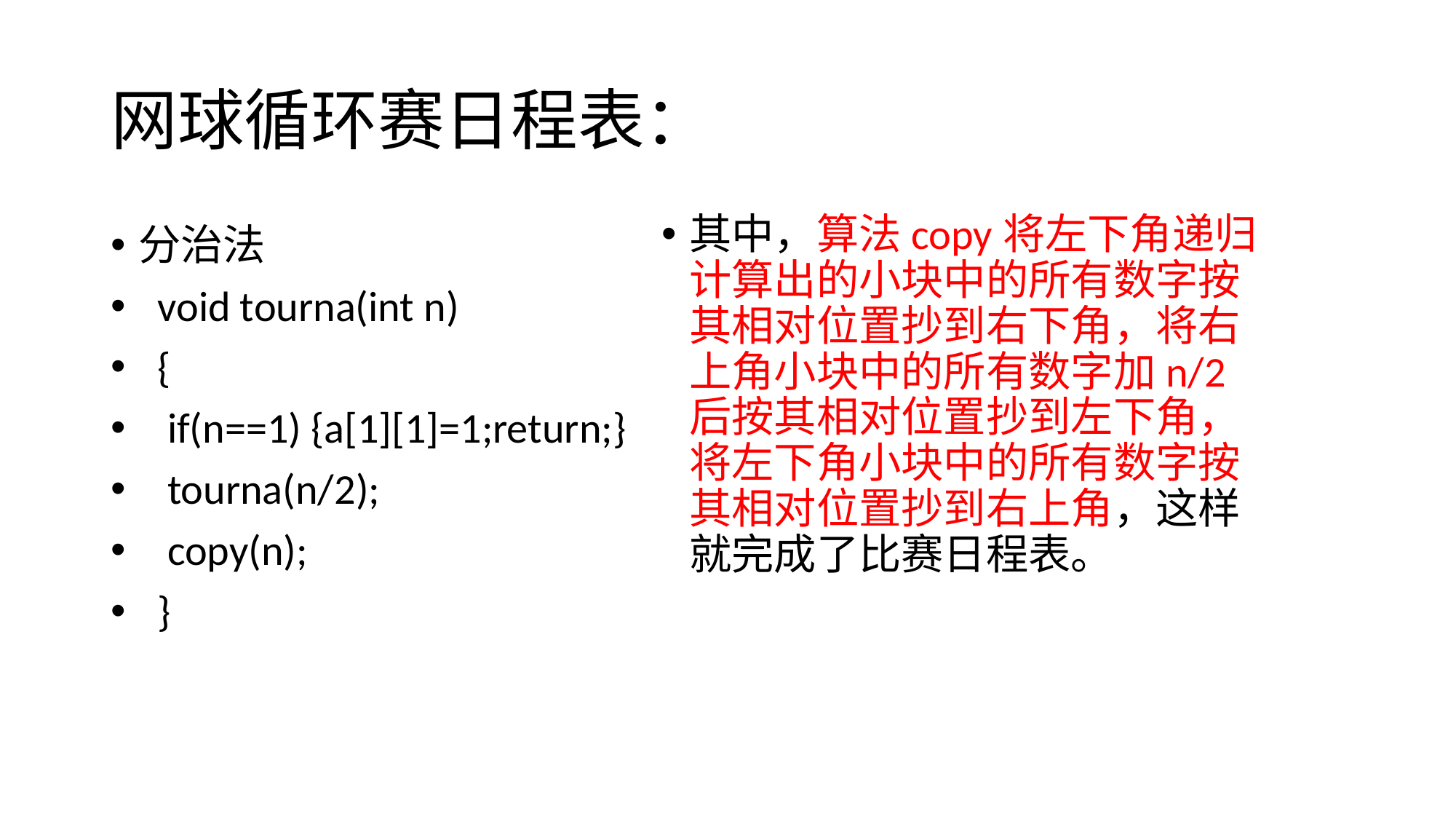

# 网球循环赛日程表：
其中，算法copy将左下角递归计算出的小块中的所有数字按其相对位置抄到右下角，将右上角小块中的所有数字加n/2后按其相对位置抄到左下角，将左下角小块中的所有数字按其相对位置抄到右上角，这样就完成了比赛日程表。
分治法
  void tourna(int n)
  {
   if(n==1) {a[1][1]=1;return;}
   tourna(n/2);
   copy(n);
  }